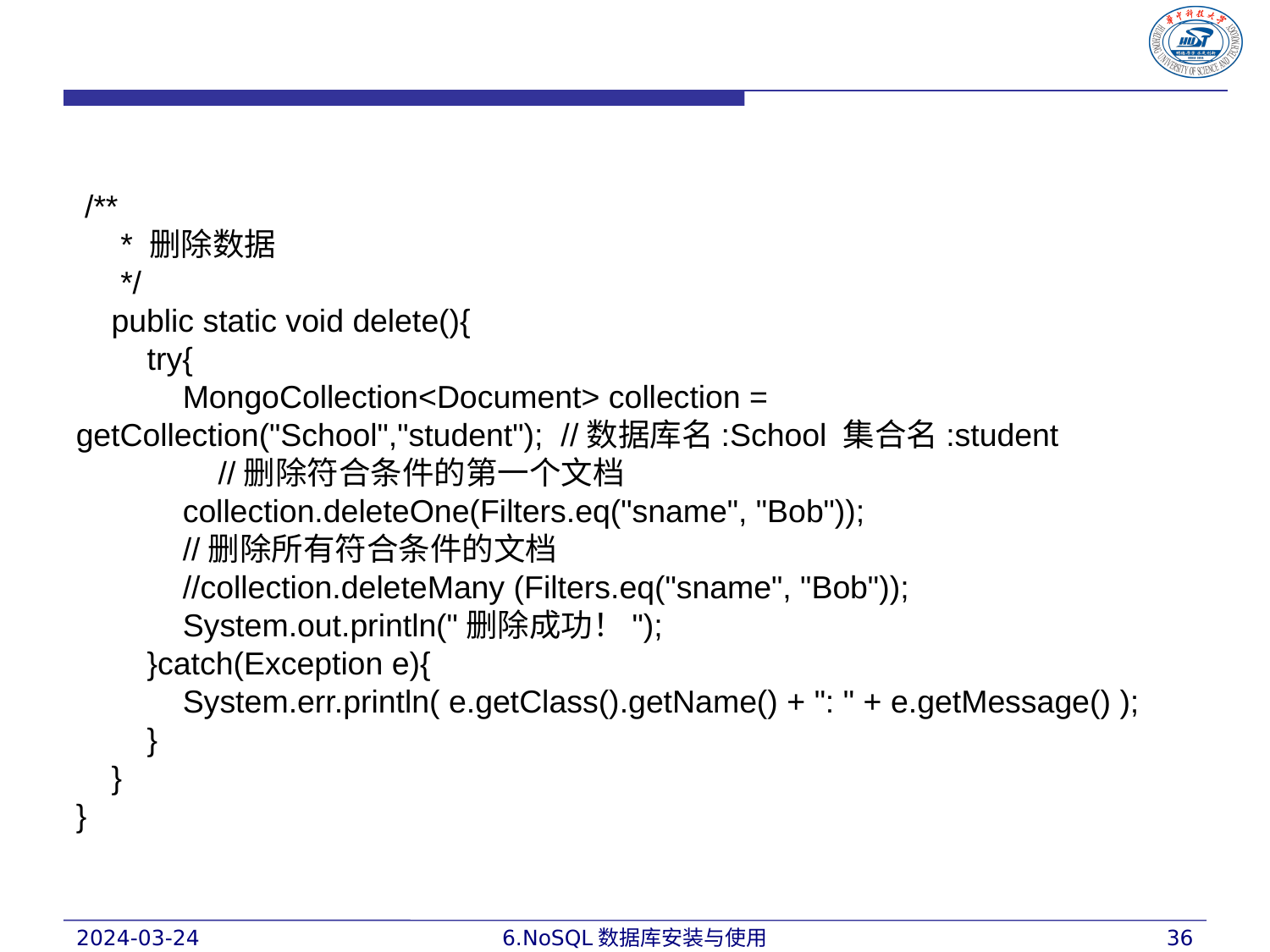

/**
     * 删除数据
     */
    public static void delete(){
        try{
            MongoCollection<Document> collection = getCollection("School","student");  //数据库名:School 集合名:student
                //删除符合条件的第一个文档
            collection.deleteOne(Filters.eq("sname", "Bob"));
            //删除所有符合条件的文档
            //collection.deleteMany (Filters.eq("sname", "Bob"));
            System.out.println("删除成功！");
        }catch(Exception e){
            System.err.println( e.getClass().getName() + ": " + e.getMessage() );
        }
    }
}
2024-03-24
6.NoSQL数据库安装与使用
36